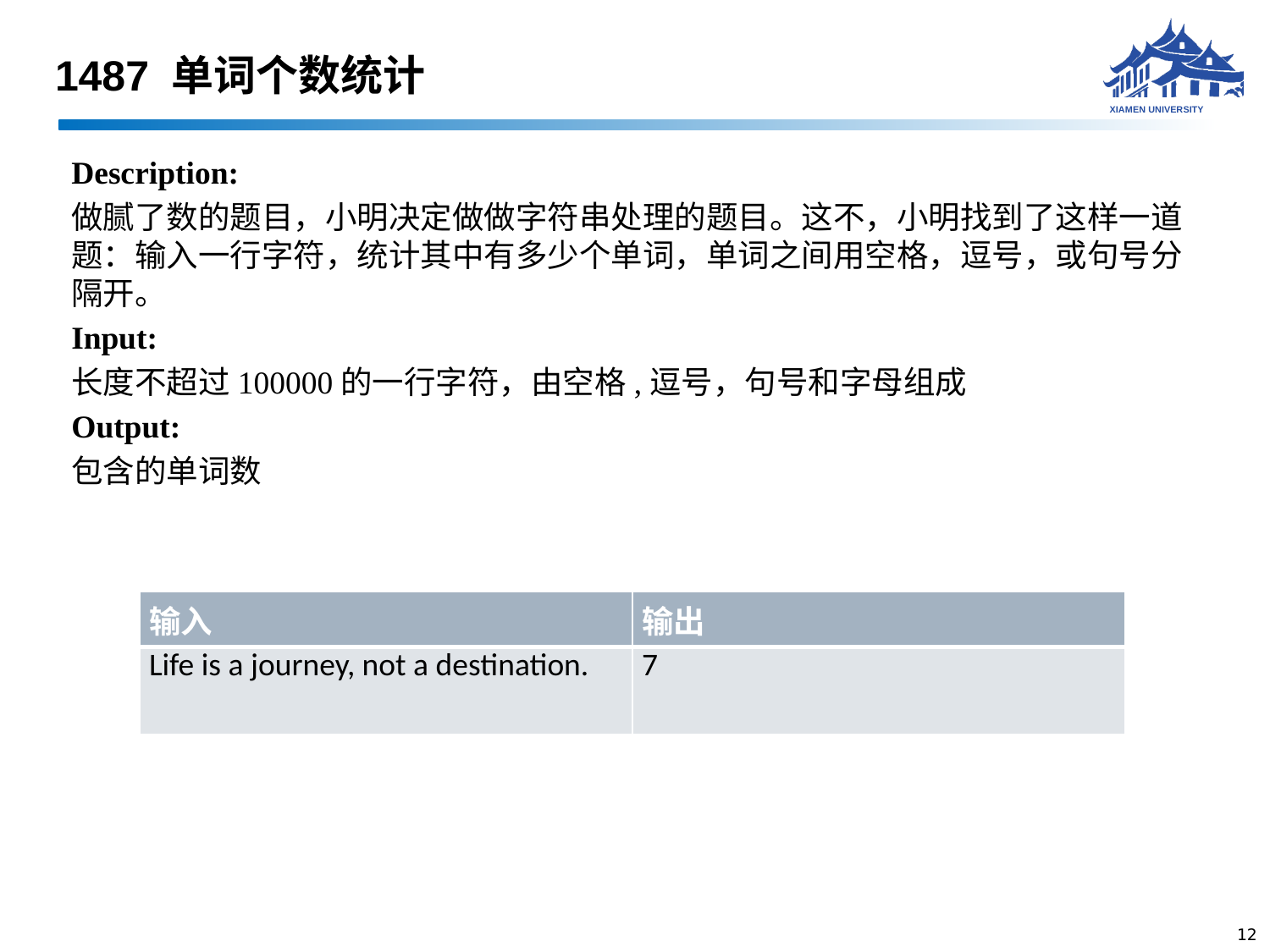

# 1487 单词个数统计
Description:
做腻了数的题目，小明决定做做字符串处理的题目。这不，小明找到了这样一道题：输入一行字符，统计其中有多少个单词，单词之间用空格，逗号，或句号分隔开。
Input:
长度不超过100000的一行字符，由空格,逗号，句号和字母组成
Output:
包含的单词数
| 输入 | 输出 |
| --- | --- |
| Life is a journey, not a destination. | 7 |
12